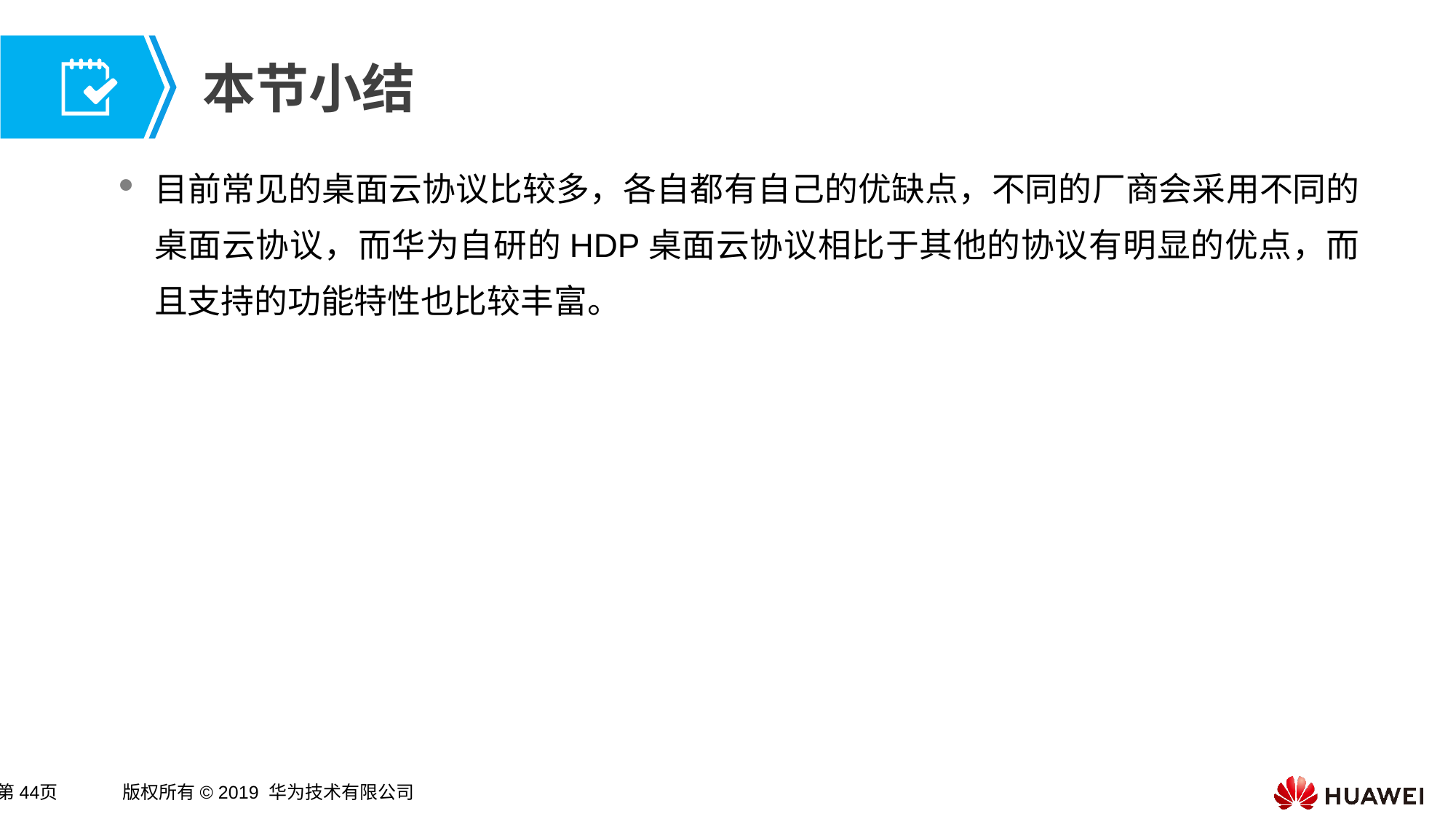

目前常见的桌面云协议比较多，各自都有自己的优缺点，不同的厂商会采用不同的桌面云协议，而华为自研的HDP桌面云协议相比于其他的协议有明显的优点，而且支持的功能特性也比较丰富。